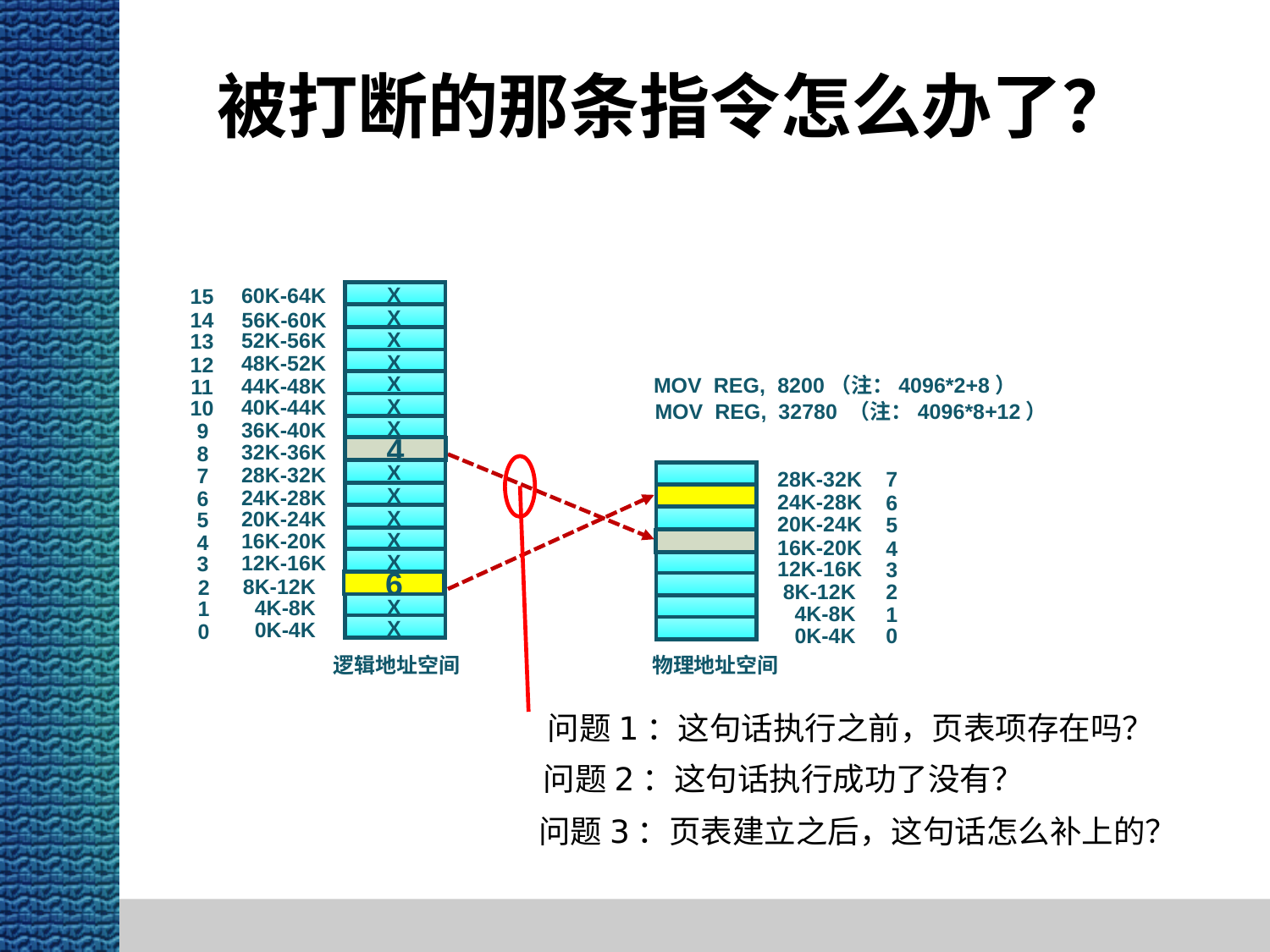

# 被打断的那条指令怎么办了？

60K-64K
15

56K-60K
14
52K-56K
13
48K-52K
12
44K-48K
11
40K-44K
10
36K-40K
9
32K-36K
8
28K-32K
7
24K-28K
6
20K-24K
5
16K-20K
4
12K-16K
3
 8K-12K
2
   4K-8K
1
   0K-4K
0
逻辑地址空间
X
X
X
X
X
X
X
X
X
X
X
X
X
X
X
X
MOV  REG,  8200（注：4096*2+8）
MOV  REG,  32780 （注：4096*8+12）

4

28K-32K
24K-28K
20K-24K
16K-20K
12K-16K
 8K-12K
   4K-8K
   0K-4K
7
6
5
4
3
2
1
0

物理地址空间

6
问题1：这句话执行之前，页表项存在吗？
问题2：这句话执行成功了没有？
问题3：页表建立之后，这句话怎么补上的？